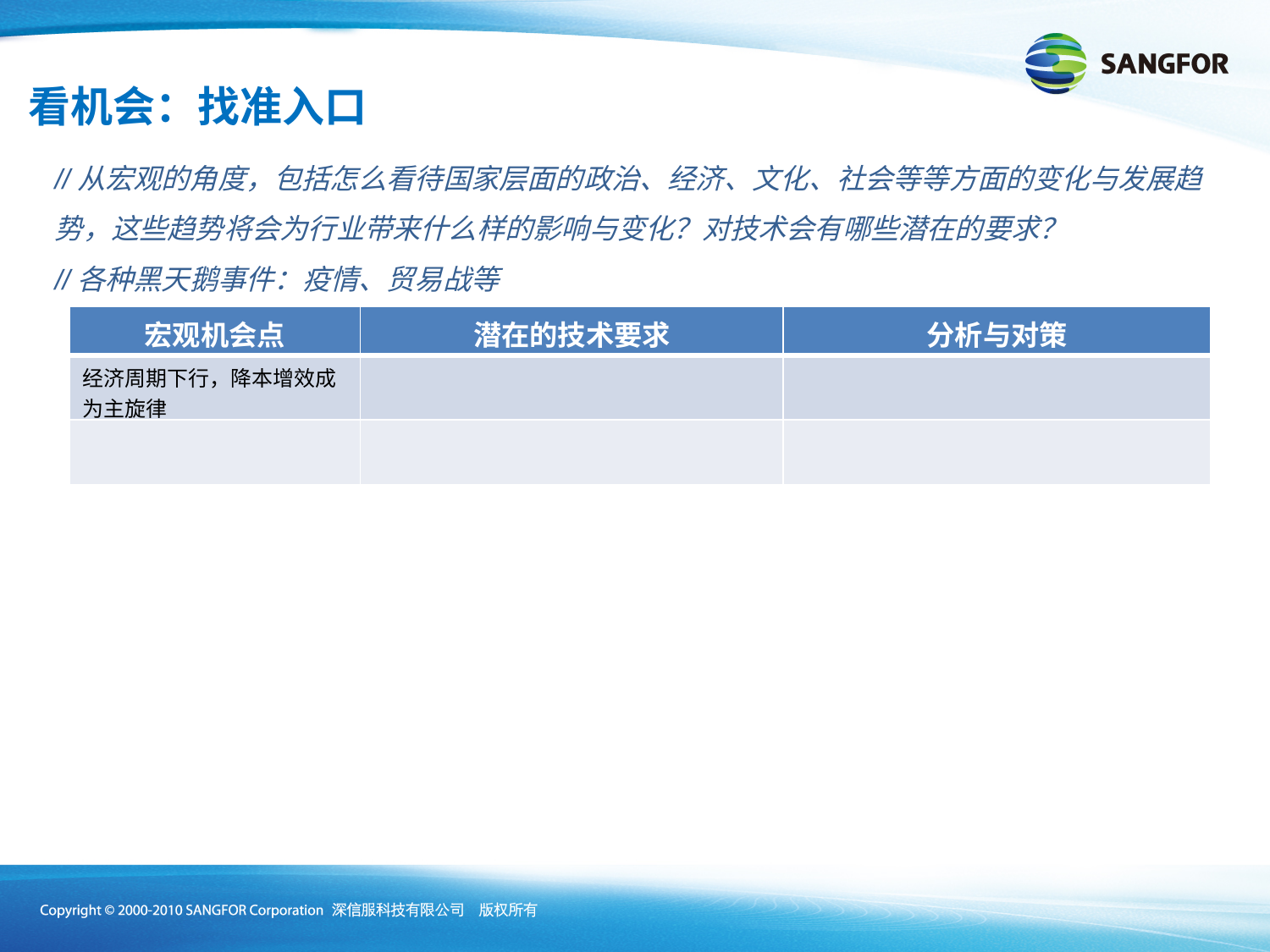

看机会：找准入口

//从宏观的角度，包括怎么看待国家层面的政治、经济、文化、社会等等方面的变化与发展趋势，这些趋势将会为行业带来什么样的影响与变化？对技术会有哪些潜在的要求？
//各种黑天鹅事件：疫情、贸易战等

| 宏观机会点 | 潜在的技术要求 | 分析与对策 |
| --- | --- | --- |
| 经济周期下行，降本增效成为主旋律 |  |  |
|  |  |  |